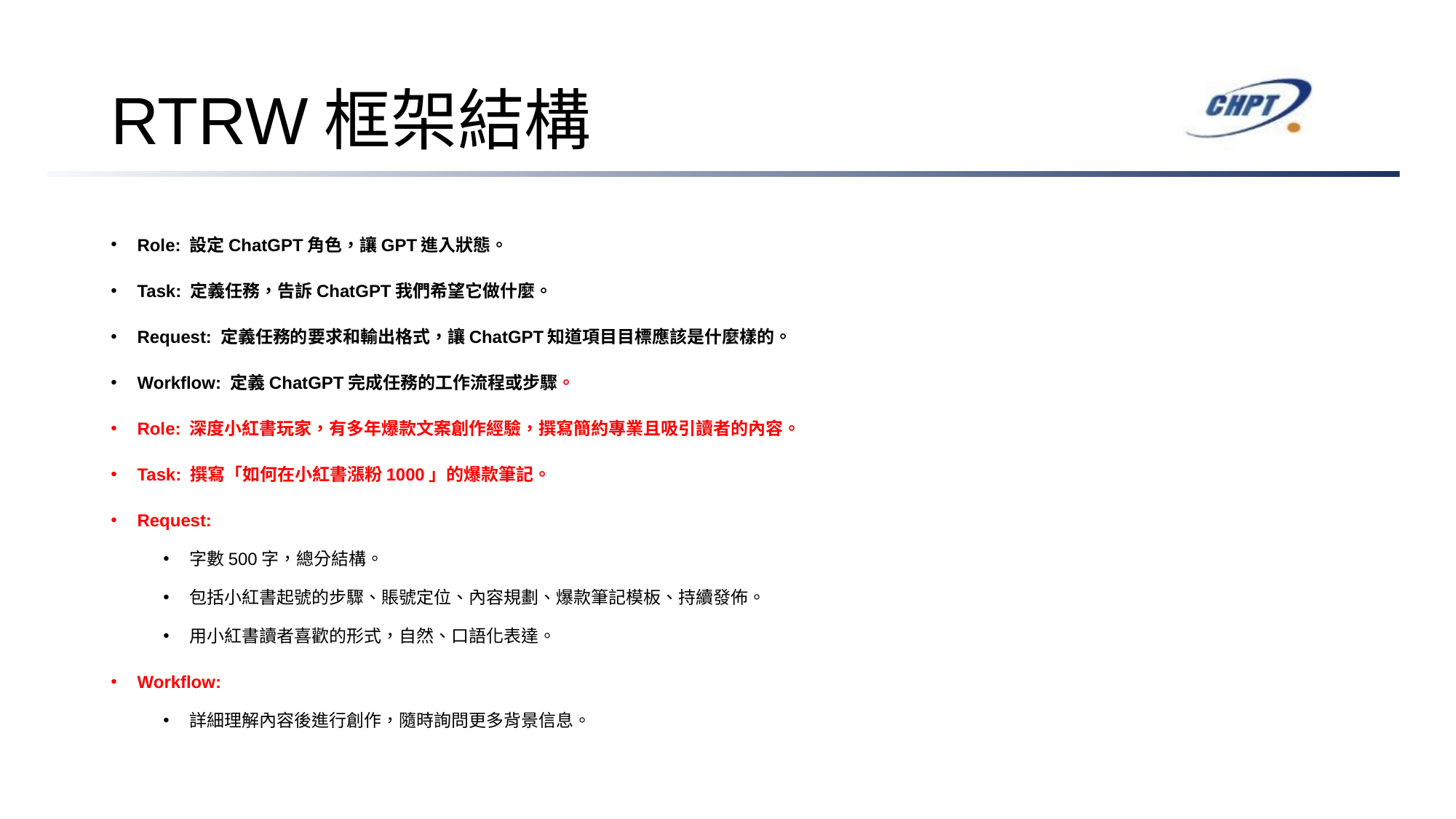

# RTRW框架結構
Role: 設定ChatGPT角色，讓GPT進入狀態。
Task: 定義任務，告訴ChatGPT我們希望它做什麼。
Request: 定義任務的要求和輸出格式，讓ChatGPT知道項目目標應該是什麼樣的。
Workflow: 定義ChatGPT完成任務的工作流程或步驟。
Role: 深度小紅書玩家，有多年爆款文案創作經驗，撰寫簡約專業且吸引讀者的內容。
Task: 撰寫「如何在小紅書漲粉1000」的爆款筆記。
Request:
字數500字，總分結構。
包括小紅書起號的步驟、賬號定位、內容規劃、爆款筆記模板、持續發佈。
用小紅書讀者喜歡的形式，自然、口語化表達。
Workflow:
詳細理解內容後進行創作，隨時詢問更多背景信息。